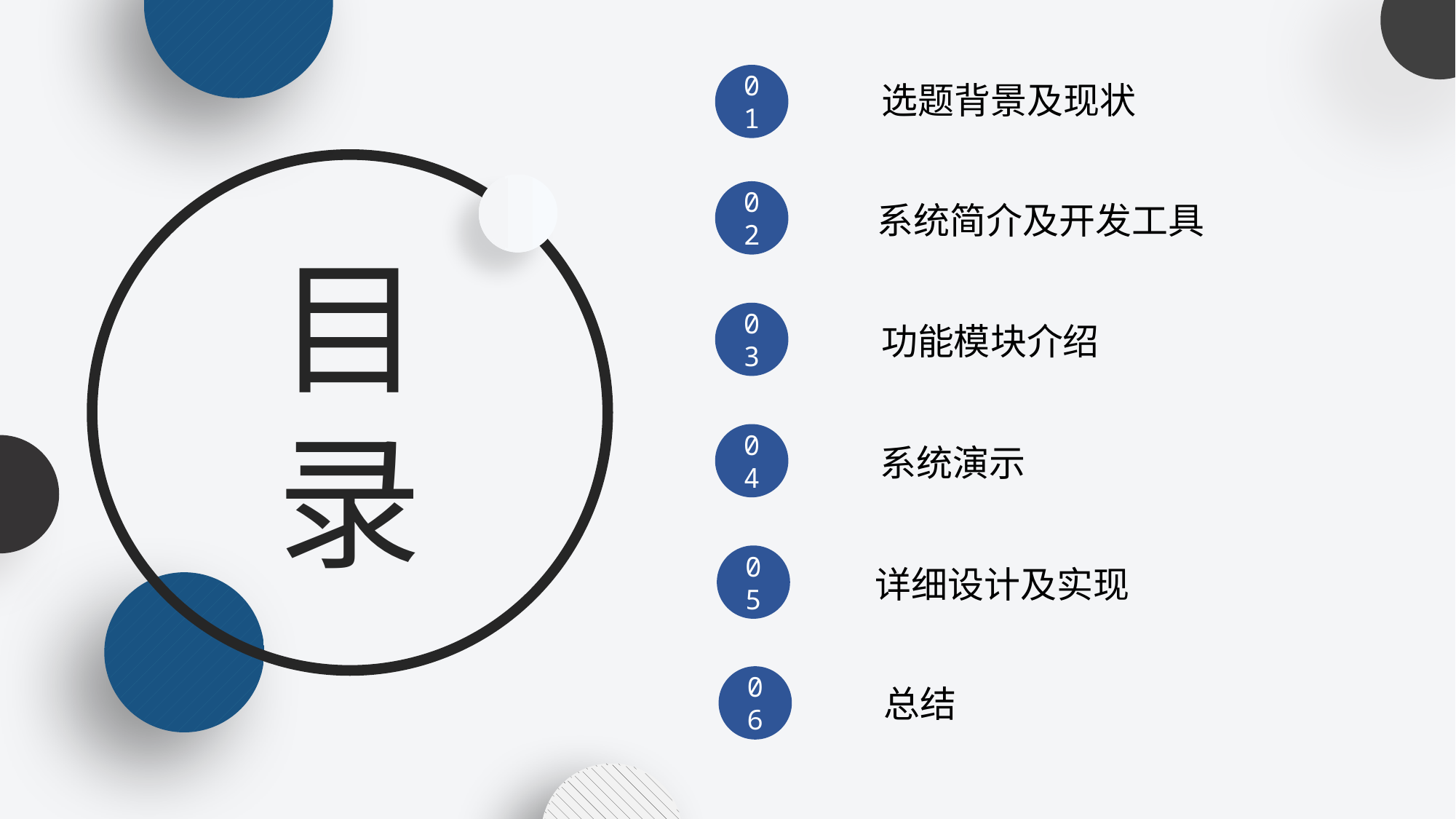

01
选题背景及现状

02
系统简介及开发工具
目录
03
功能模块介绍
04
系统演示

05
详细设计及实现

06
总结